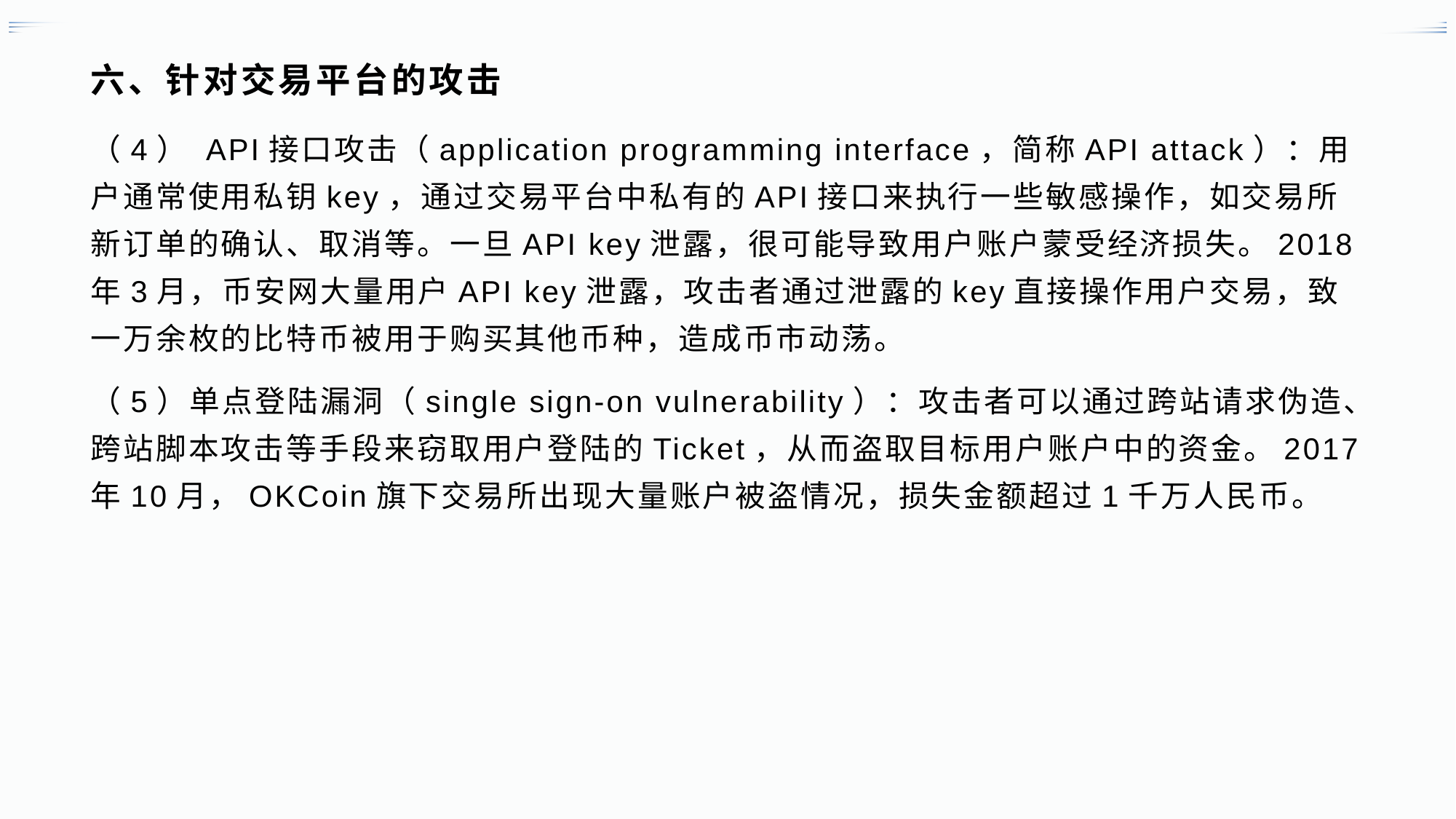

# 六、针对交易平台的攻击
（4） API接口攻击（application programming interface，简称API attack）：用户通常使用私钥key，通过交易平台中私有的API接口来执行一些敏感操作，如交易所新订单的确认、取消等。一旦API key泄露，很可能导致用户账户蒙受经济损失。2018年3月，币安网大量用户API key泄露，攻击者通过泄露的key直接操作用户交易，致一万余枚的比特币被用于购买其他币种，造成币市动荡。
（5）单点登陆漏洞（single sign-on vulnerability）：攻击者可以通过跨站请求伪造、跨站脚本攻击等手段来窃取用户登陆的Ticket，从而盗取目标用户账户中的资金。2017年10月，OKCoin旗下交易所出现大量账户被盗情况，损失金额超过1千万人民币。